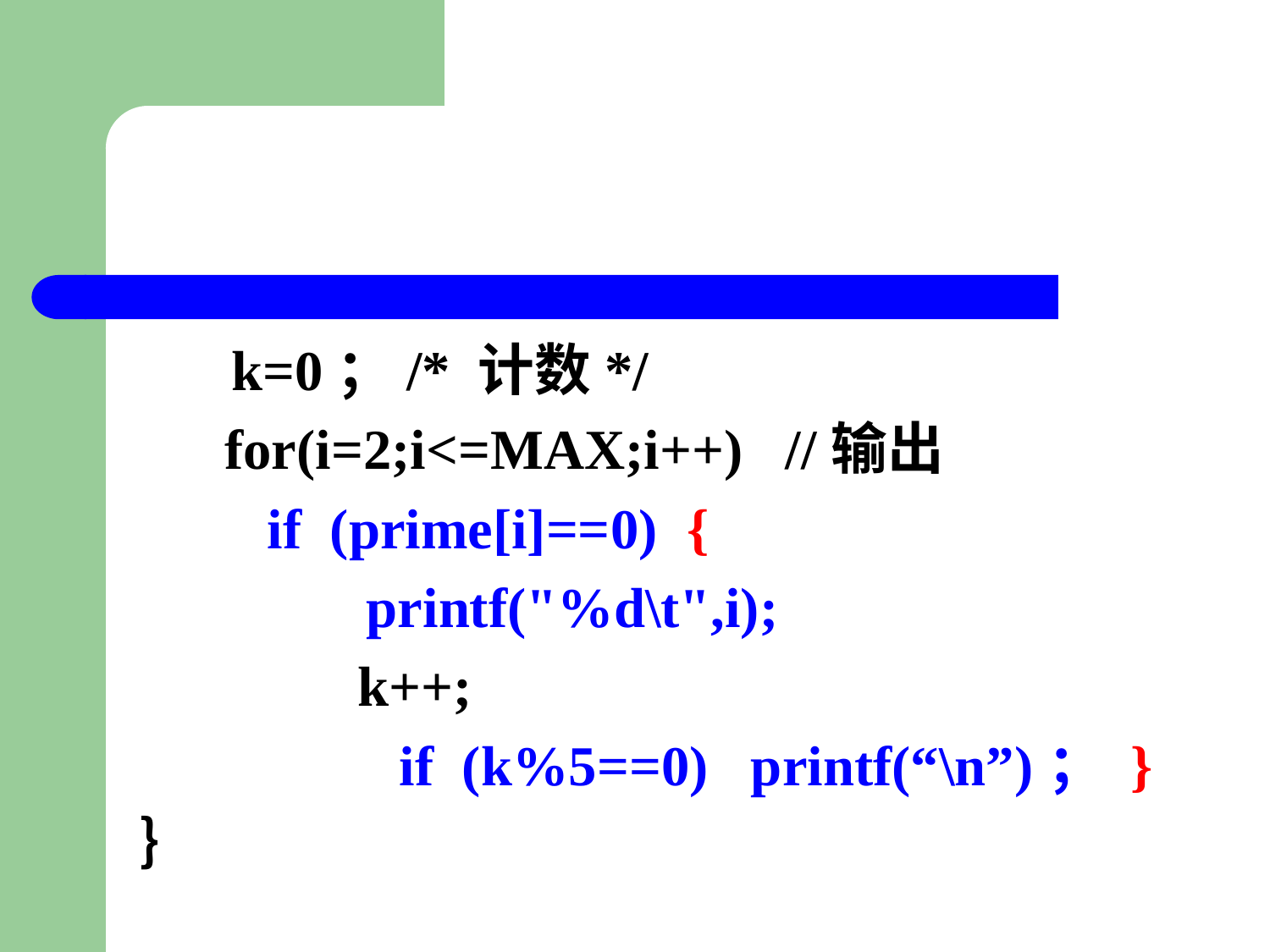

#
       k=0；/* 计数*/
      for(i=2;i<=MAX;i++)   //输出
         if  (prime[i]==0)  {
                printf("%d\t",i);
   	            k++;
		      if  (k%5==0)   printf(“\n”)； }
｝